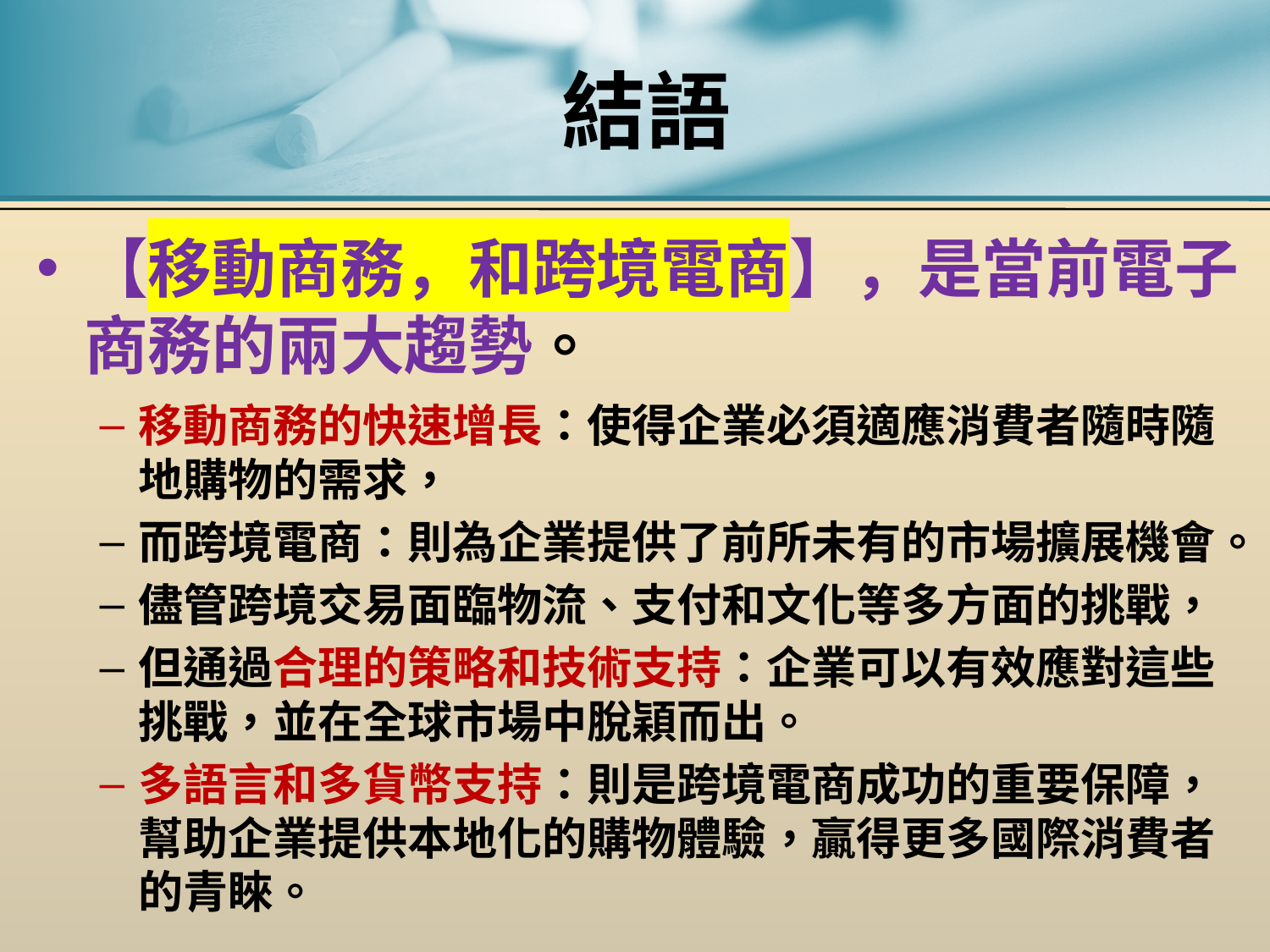

# 結語
【移動商務，和跨境電商】，是當前電子商務的兩大趨勢。
移動商務的快速增長：使得企業必須適應消費者隨時隨地購物的需求，
而跨境電商：則為企業提供了前所未有的市場擴展機會。
儘管跨境交易面臨物流、支付和文化等多方面的挑戰，
但通過合理的策略和技術支持：企業可以有效應對這些挑戰，並在全球市場中脫穎而出。
多語言和多貨幣支持：則是跨境電商成功的重要保障，幫助企業提供本地化的購物體驗，贏得更多國際消費者的青睞。